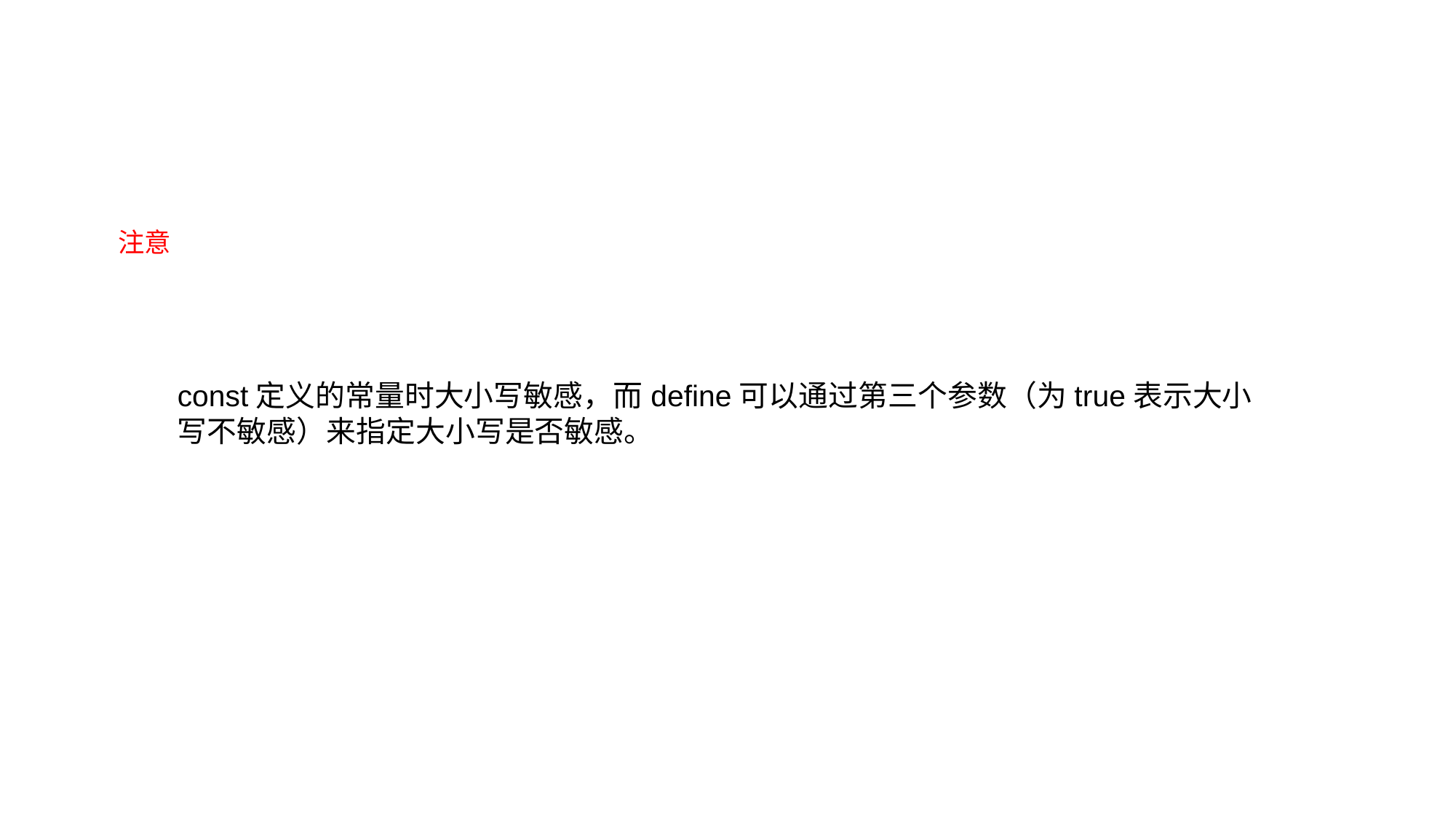

注意
const定义的常量时大小写敏感，而define可以通过第三个参数（为true表示大小写不敏感）来指定大小写是否敏感。